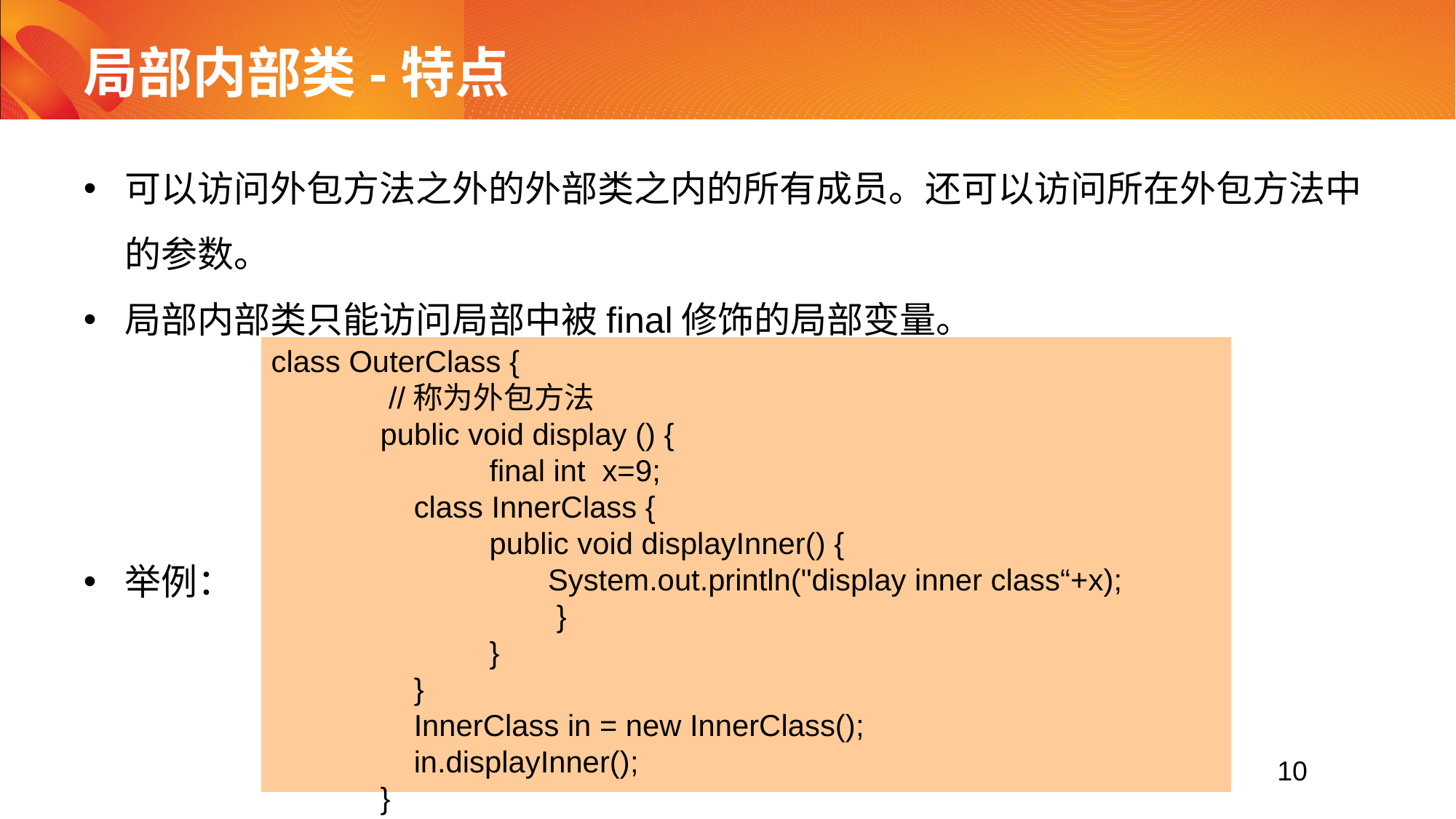

# 局部内部类-特点
可以访问外包方法之外的外部类之内的所有成员。还可以访问所在外包方法中的参数。
局部内部类只能访问局部中被final修饰的局部变量。

举例：

class OuterClass {
	 //称为外包方法
	public void display () {
		final int  x=9;
	    class InnerClass {
		public void displayInner() {
		       System.out.println("display inner class“+x);
		        }
		}
	    }
	    InnerClass in = new InnerClass();
	    in.displayInner();
	}
}